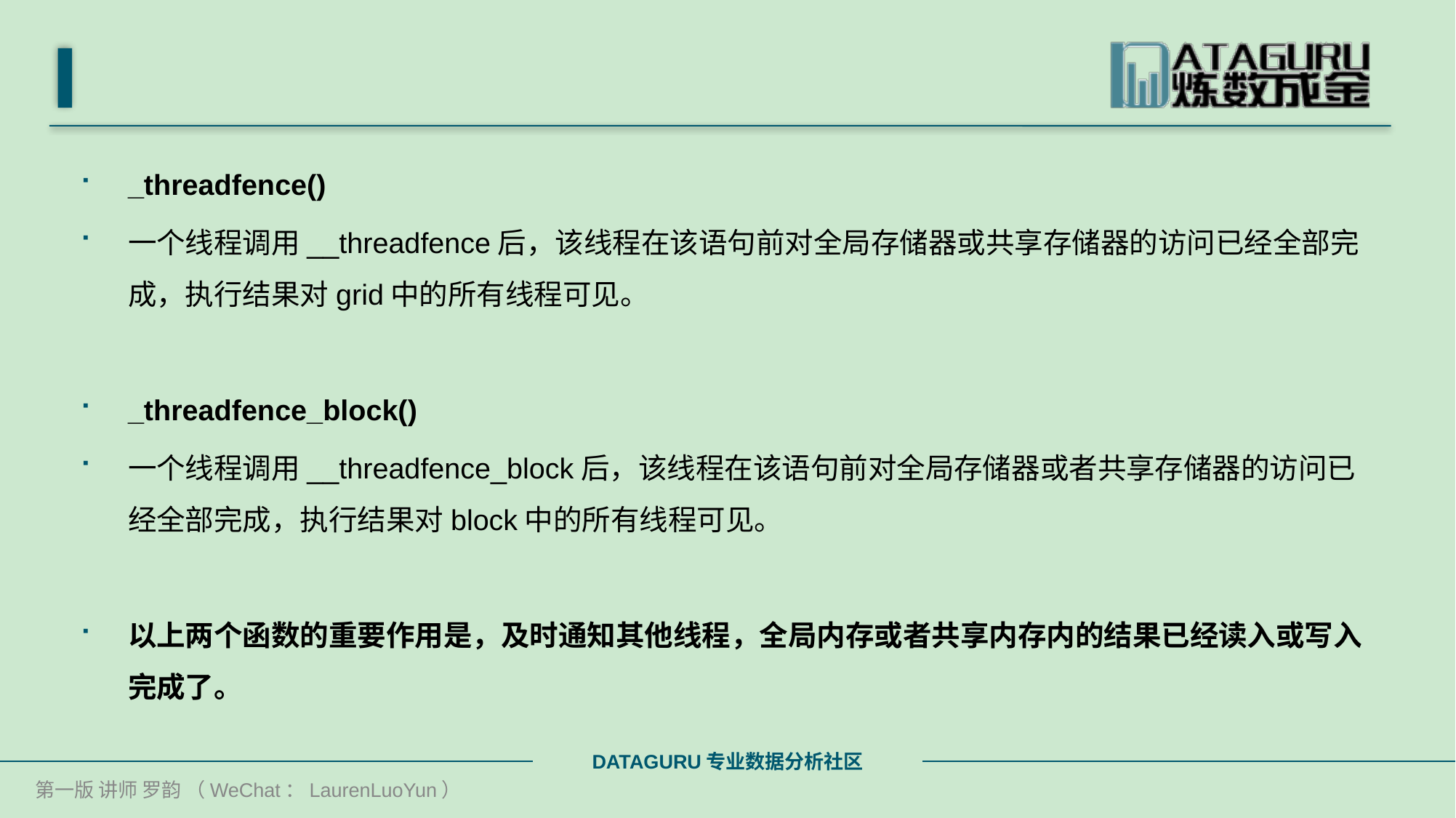

#
_threadfence()
一个线程调用__threadfence后，该线程在该语句前对全局存储器或共享存储器的访问已经全部完成，执行结果对grid中的所有线程可见。

_threadfence_block()
一个线程调用__threadfence_block后，该线程在该语句前对全局存储器或者共享存储器的访问已经全部完成，执行结果对block中的所有线程可见。

以上两个函数的重要作用是，及时通知其他线程，全局内存或者共享内存内的结果已经读入或写入完成了。